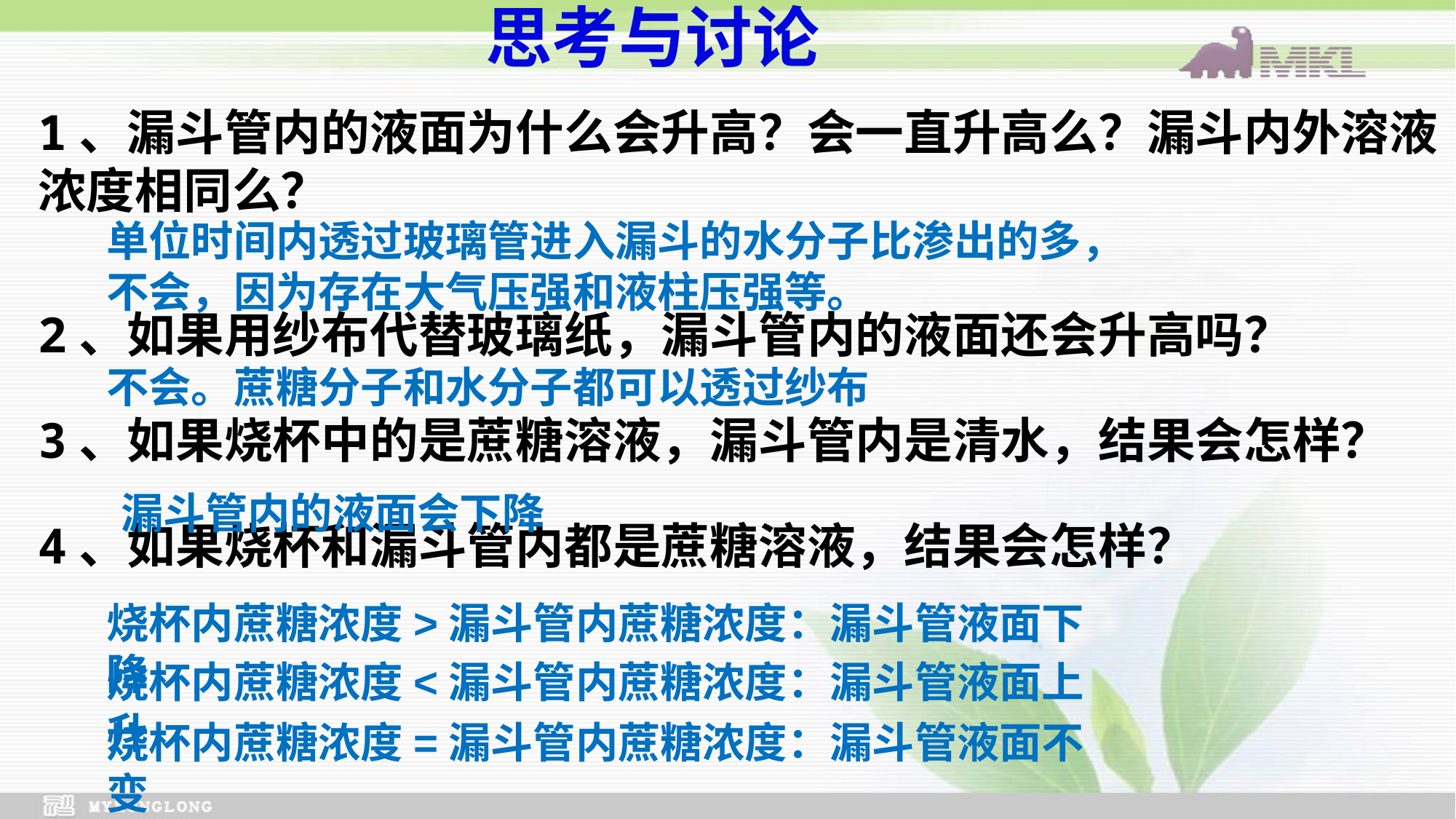

思考与讨论
1、漏斗管内的液面为什么会升高？会一直升高么？漏斗内外溶液浓度相同么？

2、如果用纱布代替玻璃纸，漏斗管内的液面还会升高吗？

3、如果烧杯中的是蔗糖溶液，漏斗管内是清水，结果会怎样？

4、如果烧杯和漏斗管内都是蔗糖溶液，结果会怎样？

单位时间内透过玻璃管进入漏斗的水分子比渗出的多，
不会，因为存在大气压强和液柱压强等。

不会。蔗糖分子和水分子都可以透过纱布

漏斗管内的液面会下降
烧杯内蔗糖浓度>漏斗管内蔗糖浓度：漏斗管液面下降
烧杯内蔗糖浓度<漏斗管内蔗糖浓度：漏斗管液面上升
烧杯内蔗糖浓度=漏斗管内蔗糖浓度：漏斗管液面不变